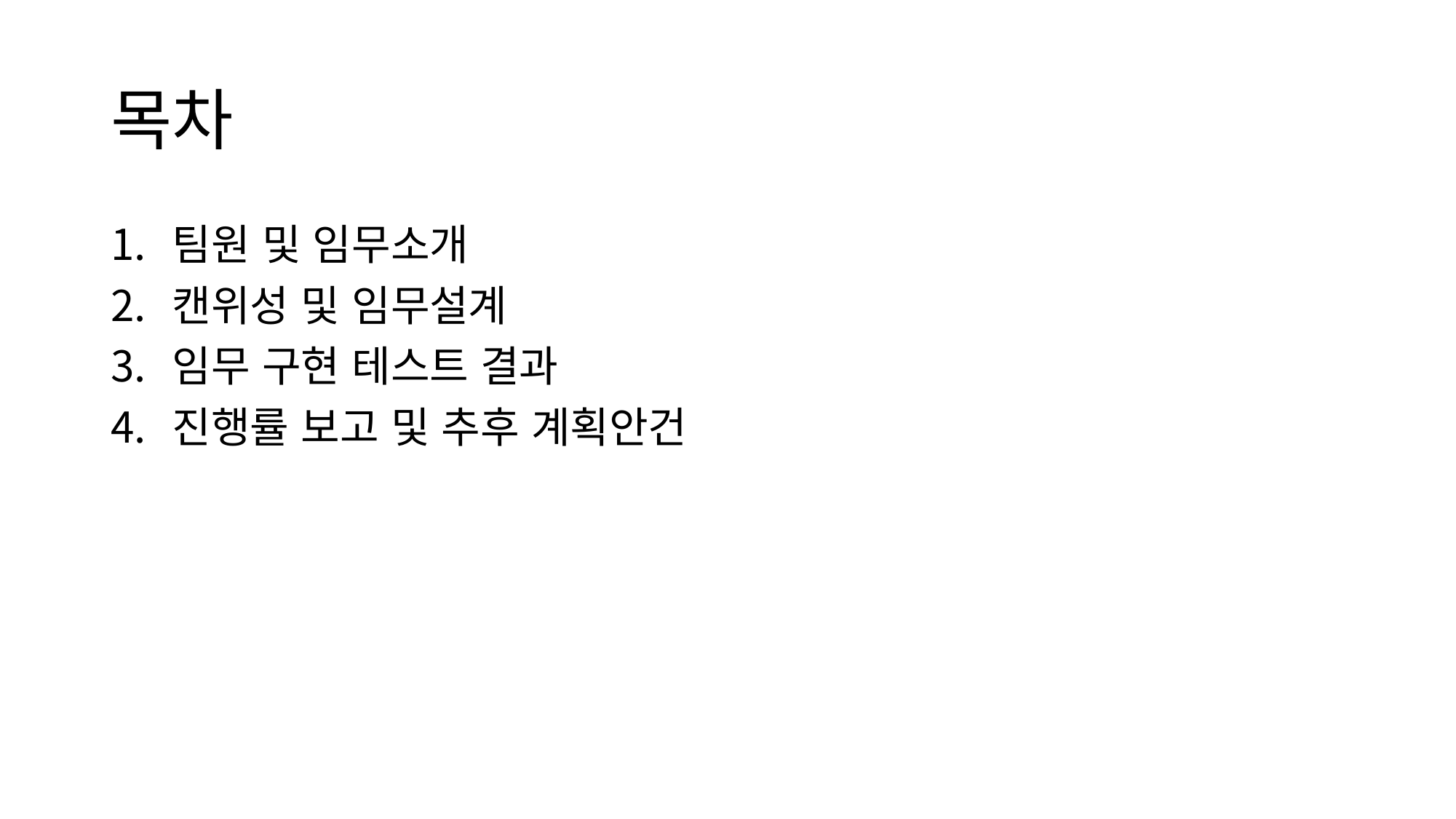

# 목차
팀원 및 임무소개
캔위성 및 임무설계
임무 구현 테스트 결과
진행률 보고 및 추후 계획안건